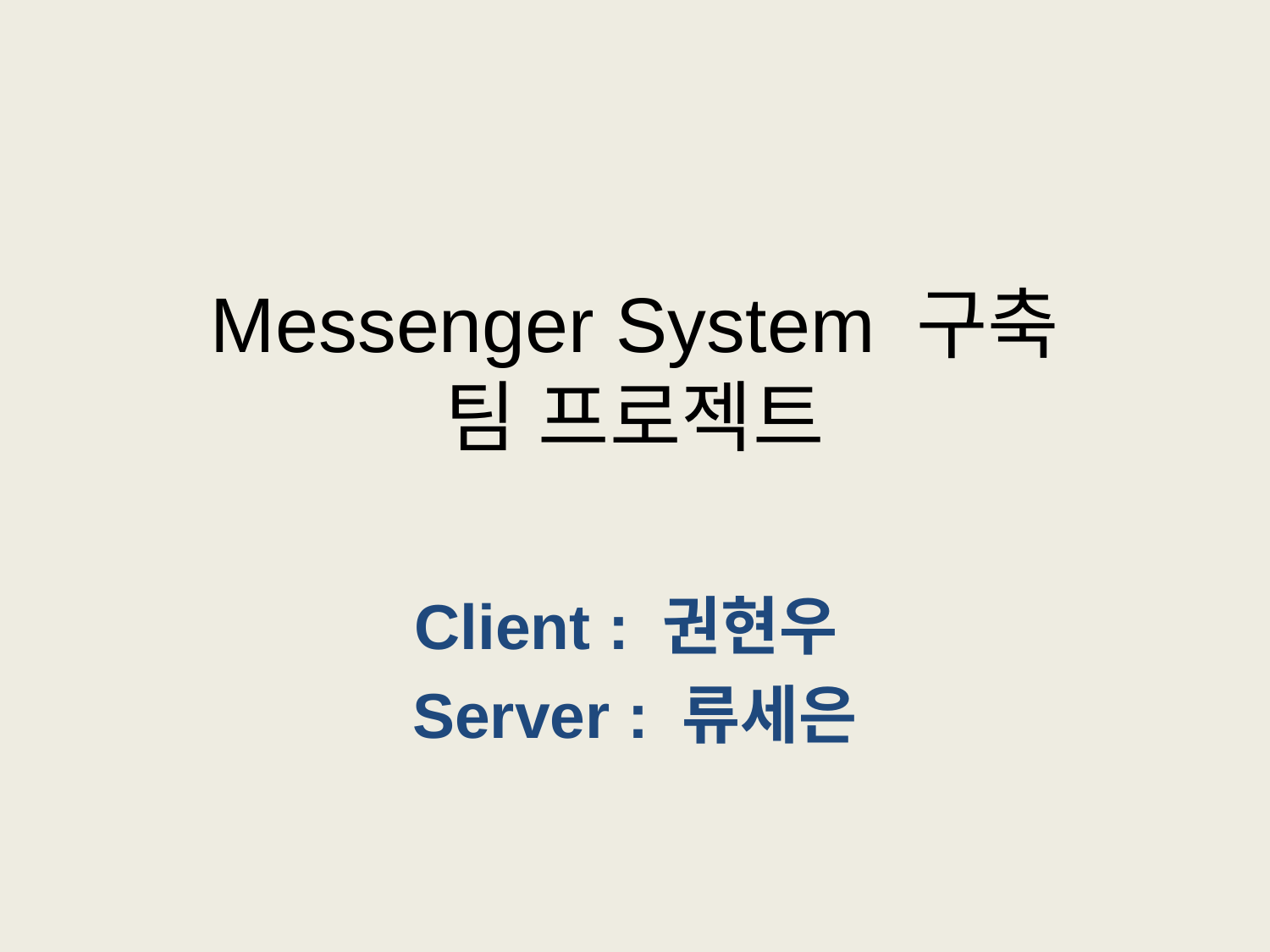

# Messenger System 구축 팀 프로젝트
Client : 권현우
Server : 류세은